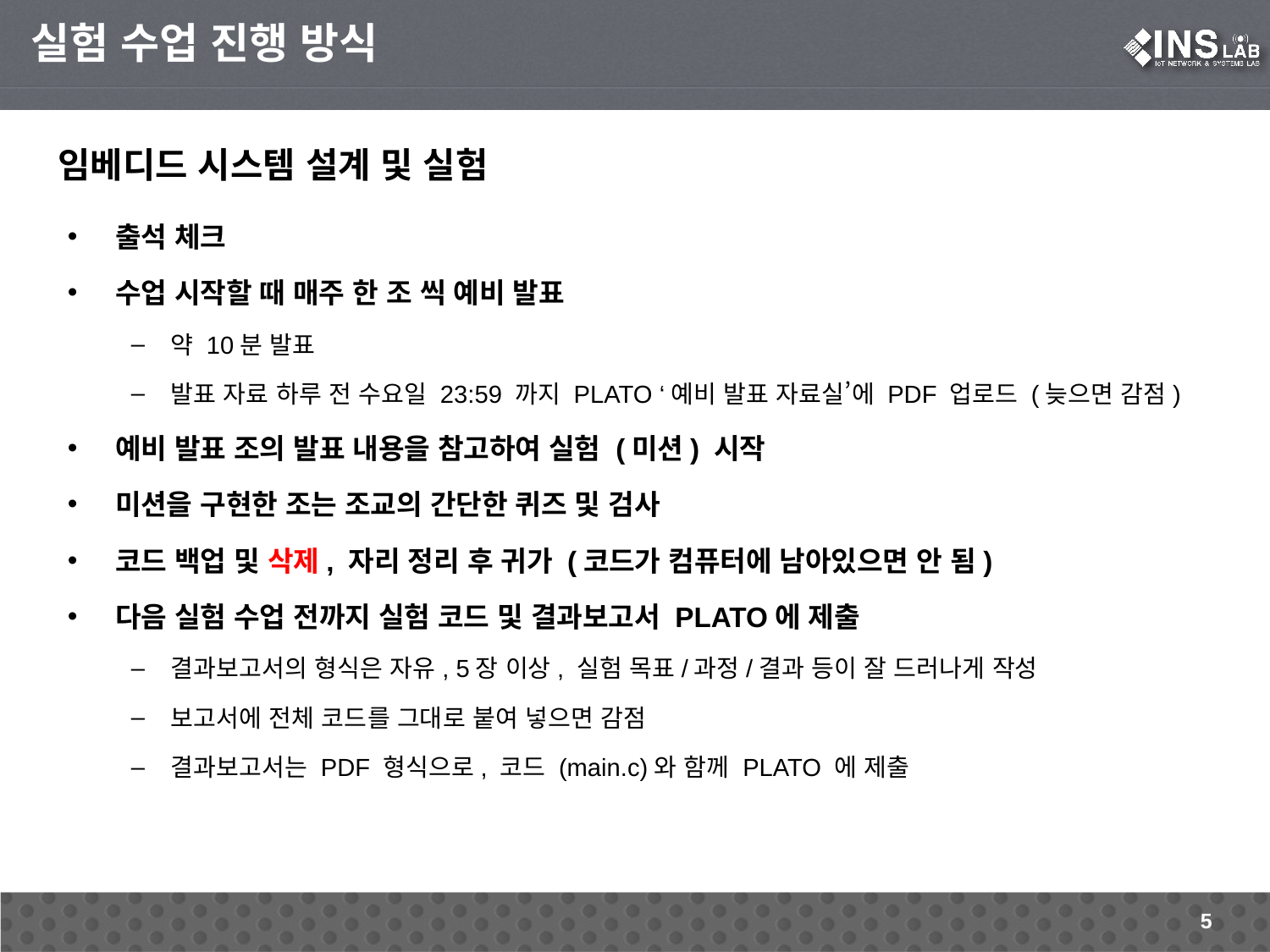

실험 수업 진행 방식
임베디드 시스템 설계 및 실험
출석 체크
수업 시작할 때 매주 한 조 씩 예비 발표
약 10분 발표
발표 자료 하루 전 수요일 23:59 까지 PLATO ‘예비 발표 자료실’에 PDF 업로드 (늦으면 감점)
예비 발표 조의 발표 내용을 참고하여 실험 (미션) 시작
미션을 구현한 조는 조교의 간단한 퀴즈 및 검사
코드 백업 및 삭제, 자리 정리 후 귀가 (코드가 컴퓨터에 남아있으면 안 됨)
다음 실험 수업 전까지 실험 코드 및 결과보고서 PLATO에 제출
결과보고서의 형식은 자유, 5장 이상, 실험 목표/과정/결과 등이 잘 드러나게 작성
보고서에 전체 코드를 그대로 붙여 넣으면 감점
결과보고서는 PDF 형식으로, 코드 (main.c)와 함께 PLATO 에 제출
5